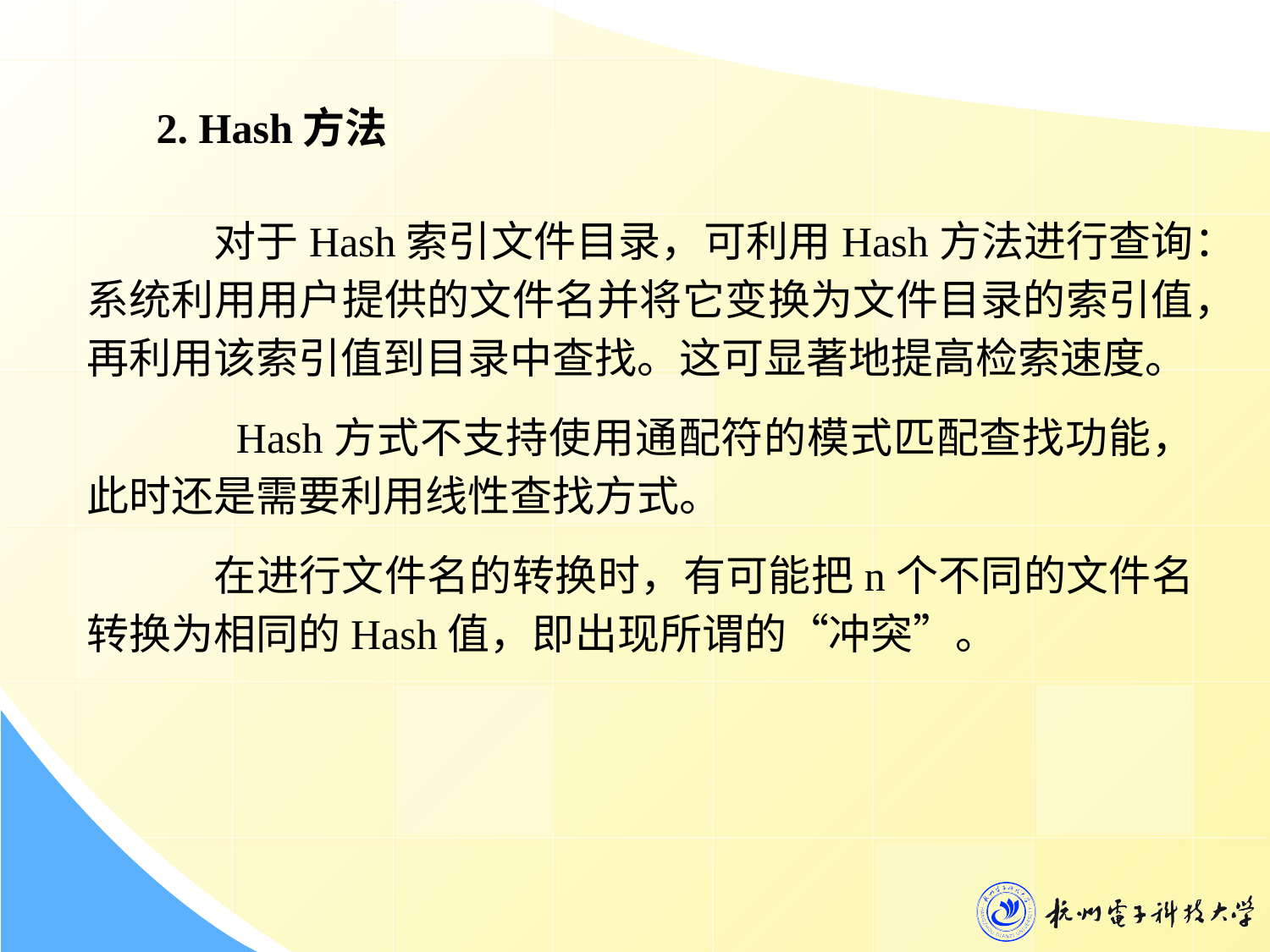

2. Hash方法
	对于Hash索引文件目录，可利用Hash方法进行查询：系统利用用户提供的文件名并将它变换为文件目录的索引值，再利用该索引值到目录中查找。这可显著地提高检索速度。
	  Hash方式不支持使用通配符的模式匹配查找功能，此时还是需要利用线性查找方式。
	在进行文件名的转换时，有可能把n个不同的文件名转换为相同的Hash值，即出现所谓的“冲突”。